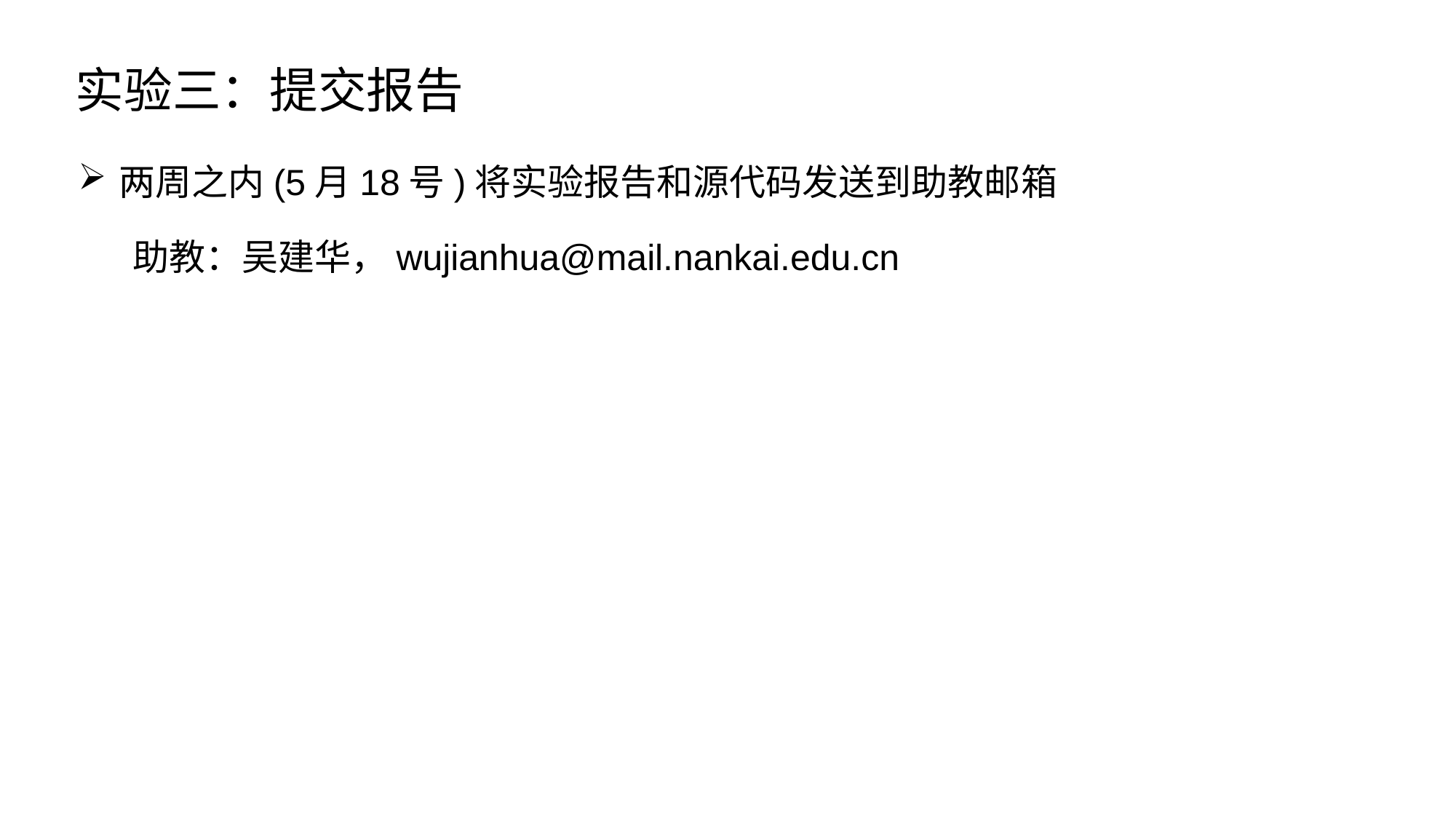

实验三：提交报告
两周之内(5月18号)将实验报告和源代码发送到助教邮箱
  助教：吴建华，wujianhua@mail.nankai.edu.cn